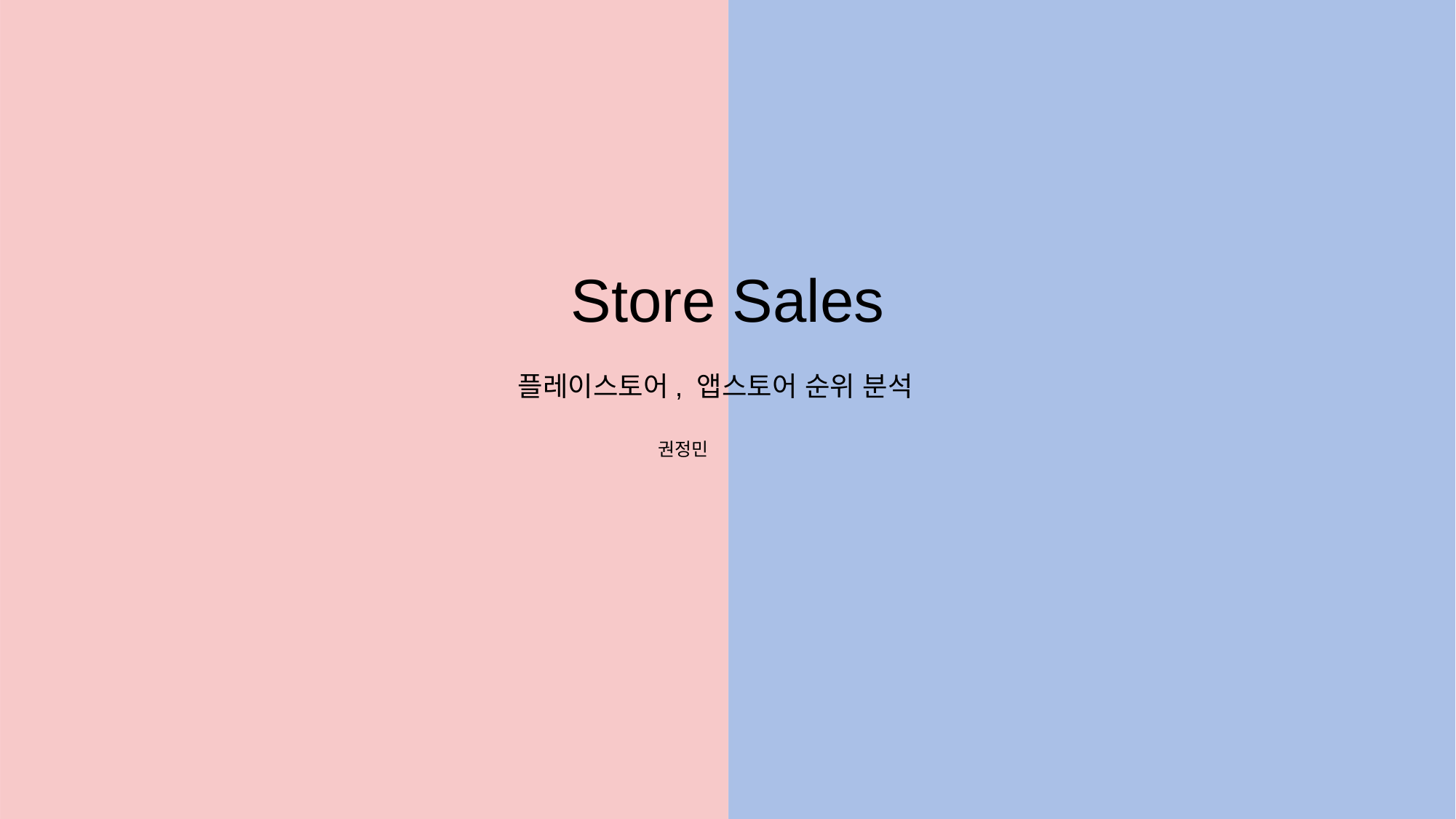

Store Sales
플레이스토어, 앱스토어 순위 분석
권정민